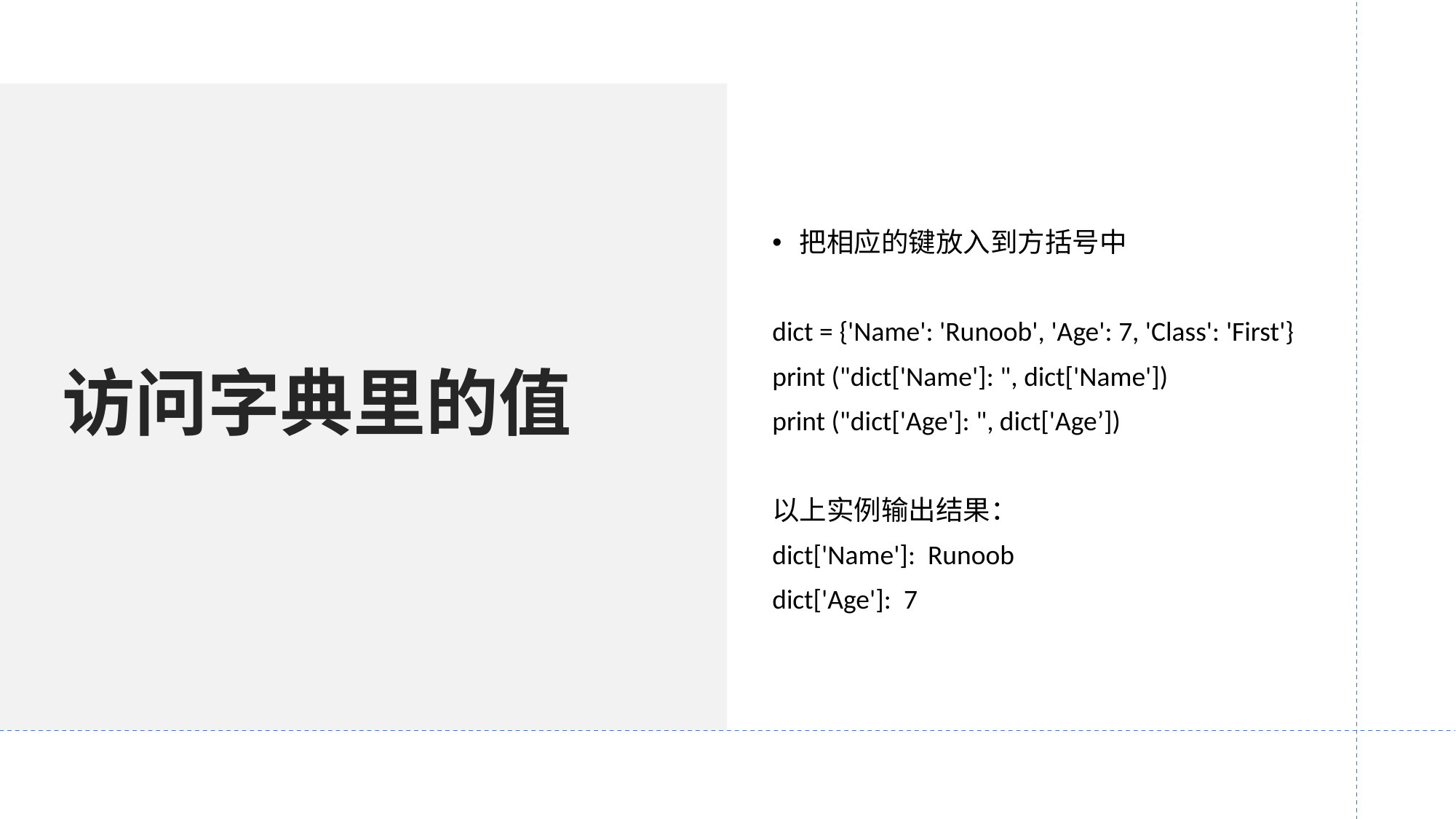

# 访问字典里的值
把相应的键放入到方括号中

dict = {'Name': 'Runoob', 'Age': 7, 'Class': 'First'}
print ("dict['Name']: ", dict['Name'])
print ("dict['Age']: ", dict['Age’])

以上实例输出结果：
dict['Name']:  Runoob
dict['Age']:  7